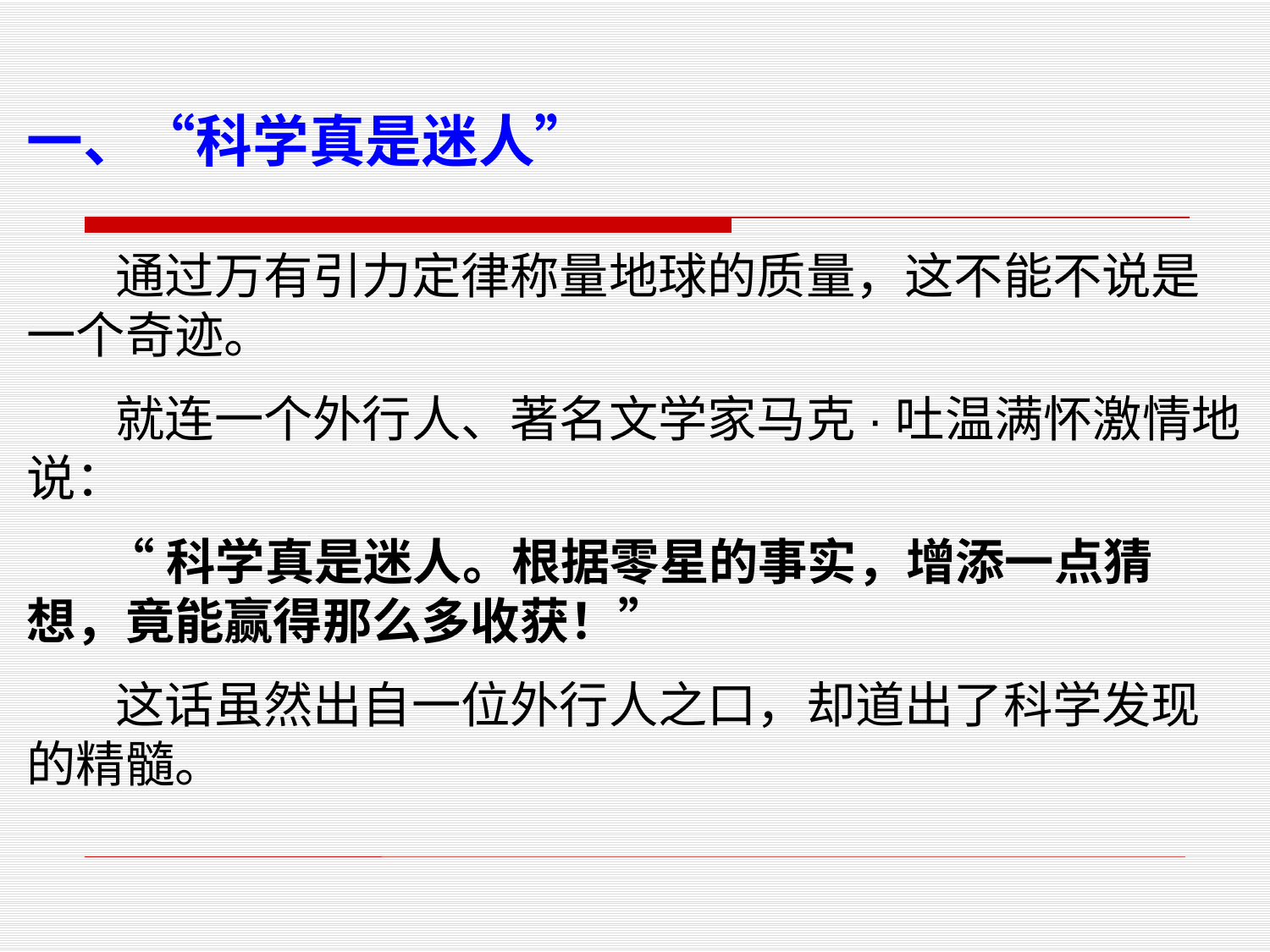

一、“科学真是迷人”
       通过万有引力定律称量地球的质量，这不能不说是一个奇迹。
       就连一个外行人、著名文学家马克·吐温满怀激情地说：
       “科学真是迷人。根据零星的事实，增添一点猜想，竟能赢得那么多收获！”
       这话虽然出自一位外行人之口，却道出了科学发现的精髓。